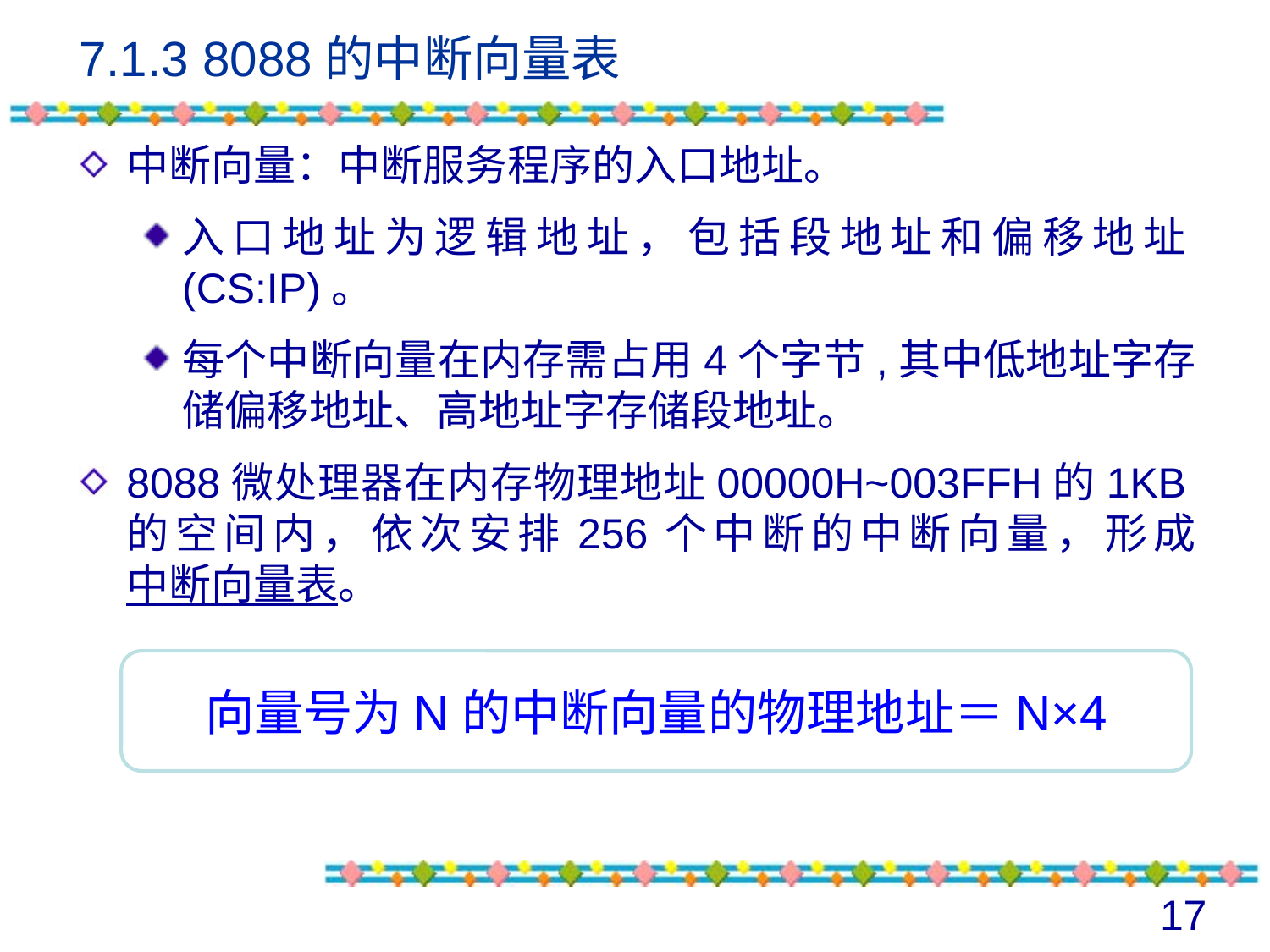

# 7.1.3 8088的中断向量表
中断向量：中断服务程序的入口地址。
入口地址为逻辑地址，包括段地址和偏移地址(CS:IP)。
每个中断向量在内存需占用4个字节,其中低地址字存储偏移地址、高地址字存储段地址。
8088微处理器在内存物理地址00000H~003FFH的1KB的空间内，依次安排256个中断的中断向量，形成中断向量表。
向量号为N的中断向量的物理地址＝N×4